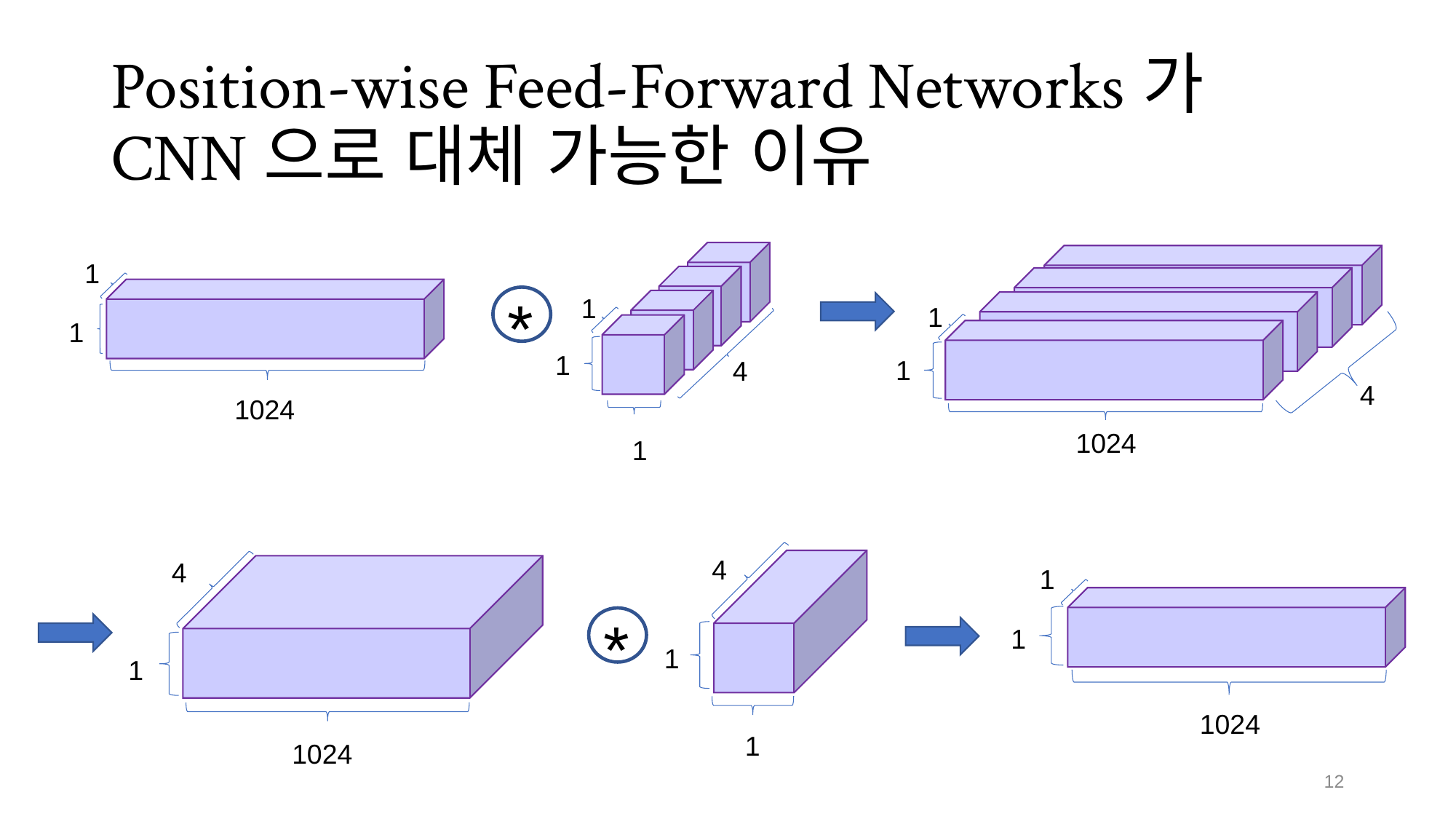

# Position-wise Feed-Forward Networks가 CNN으로 대체 가능한 이유

1
4

1
1

1
4
1024

1

1

1
1024
*

4
4

1

1
1024
*

1
1
1
1024
12